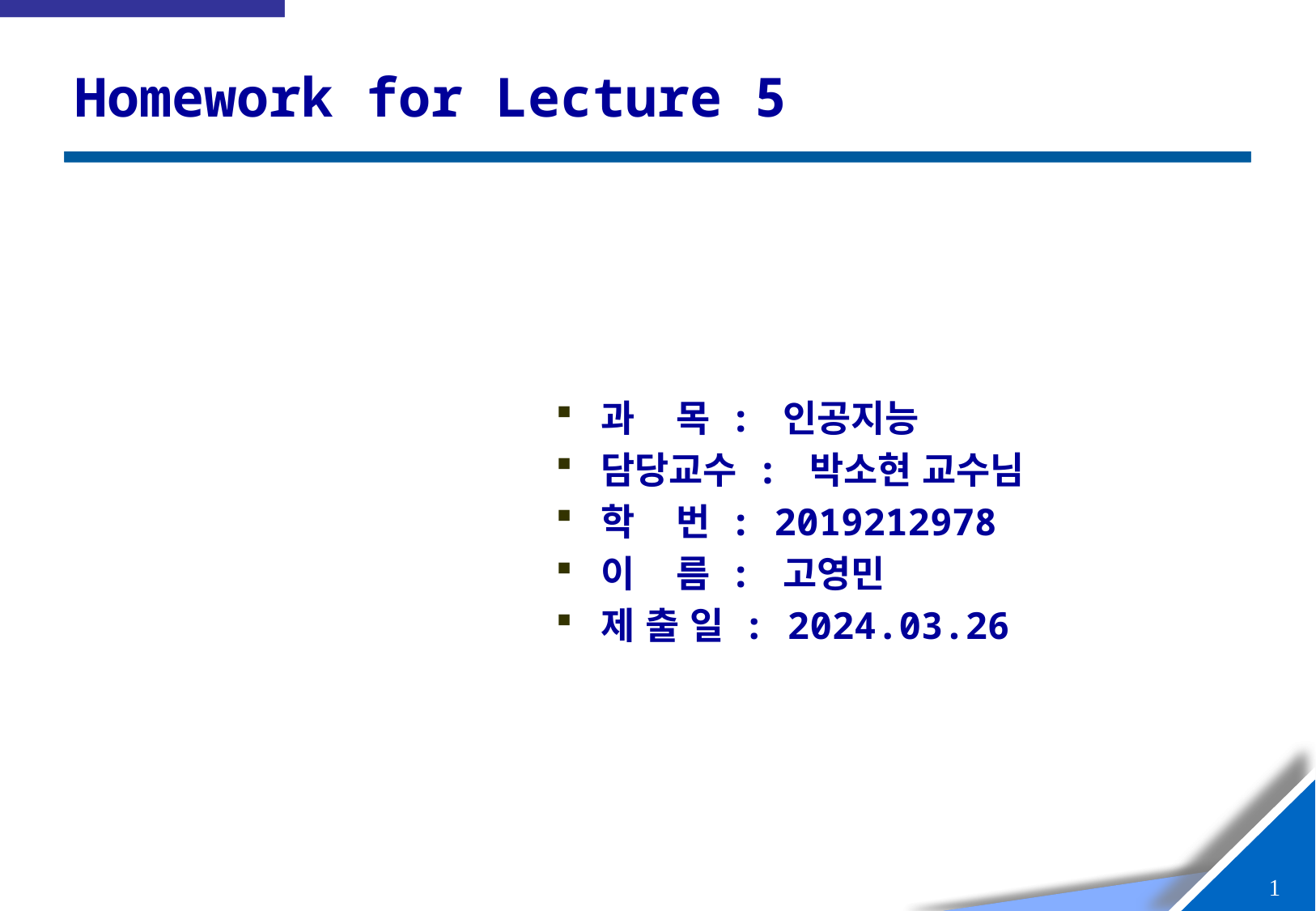

# Homework for Lecture 5
과    목 : 인공지능
담당교수 : 박소현 교수님
학    번 : 2019212978
이    름 : 고영민
제 출 일 : 2024.03.26
1